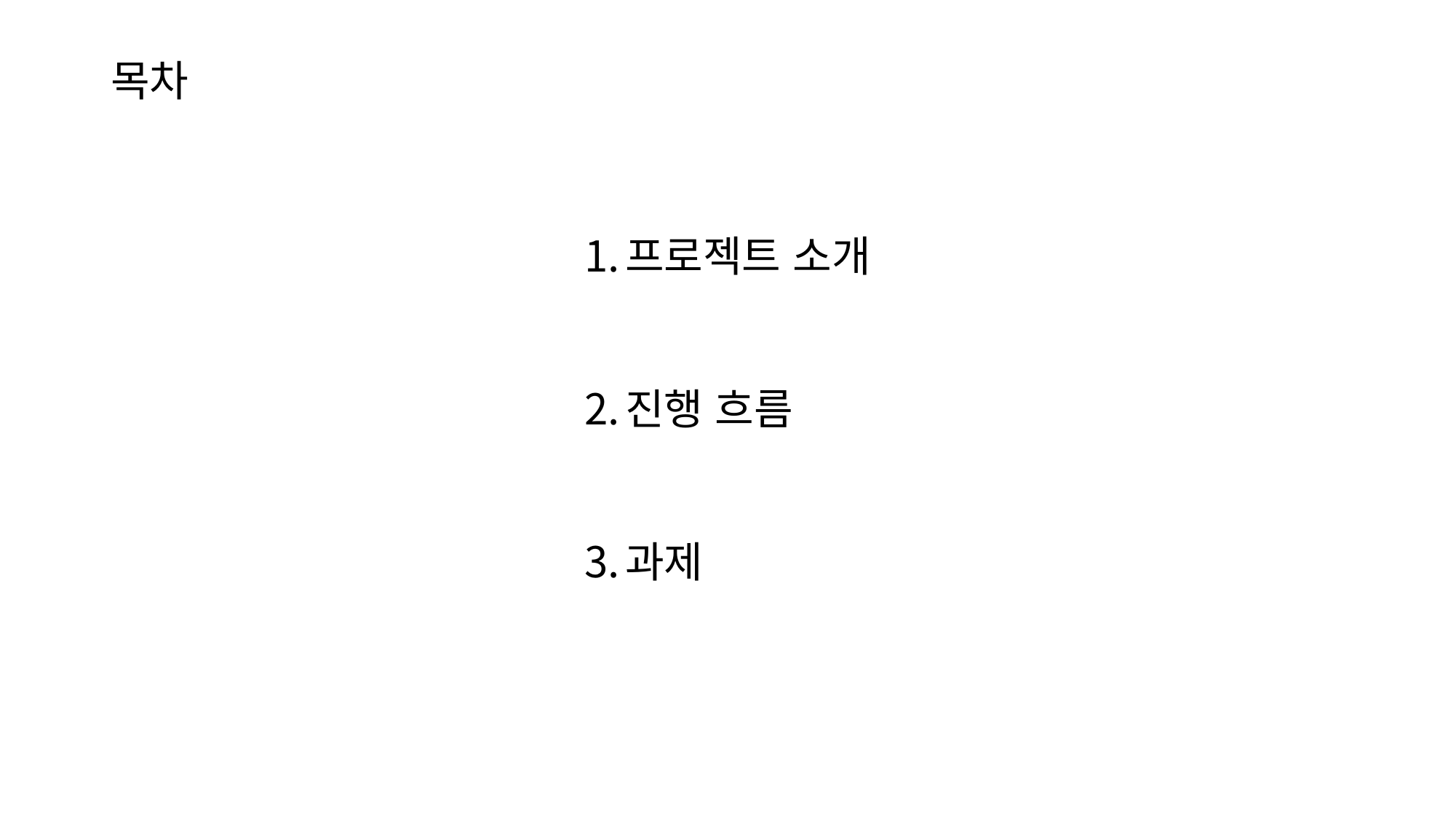

# 목차
프로젝트 소개

진행 흐름

과제